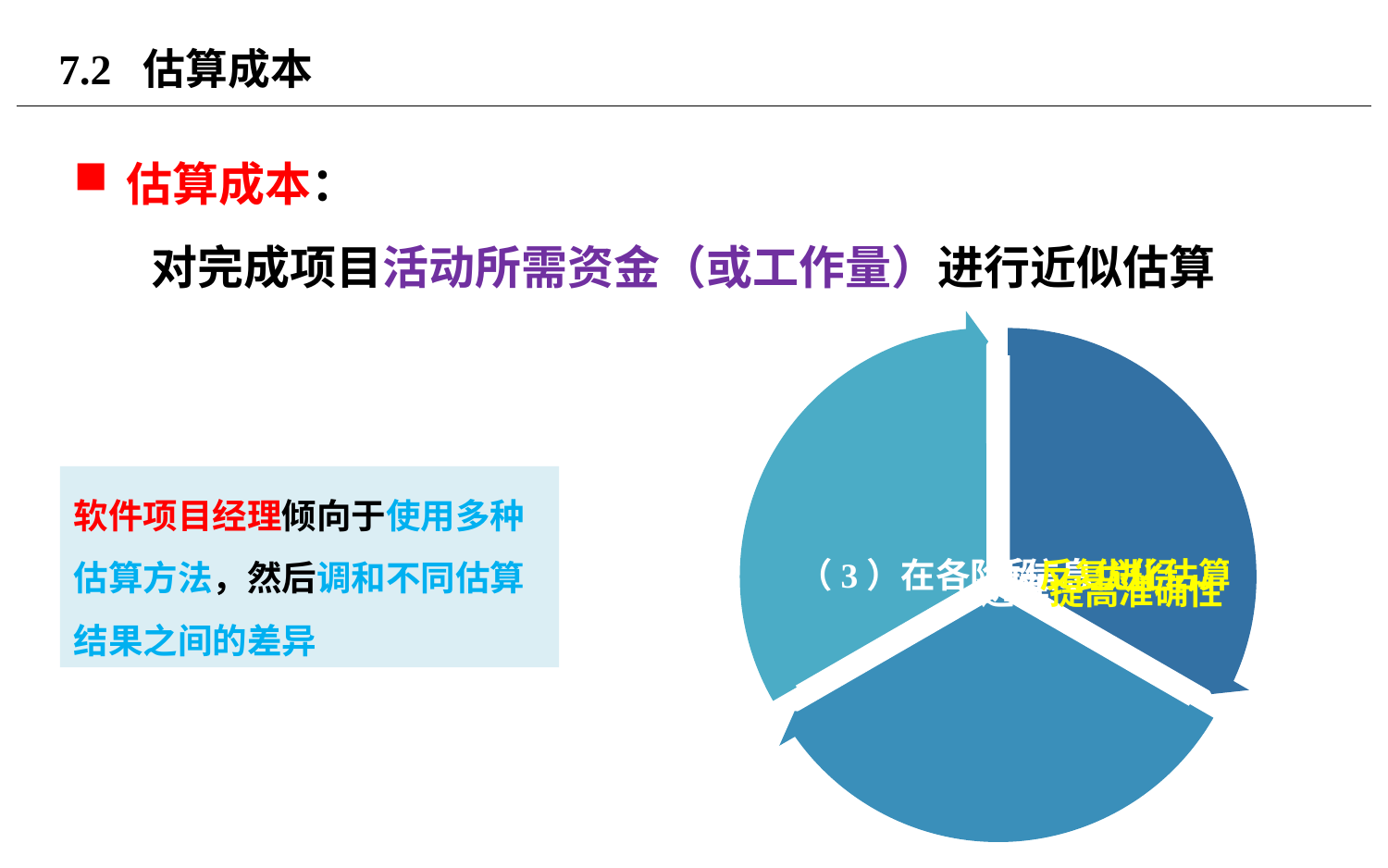

# 7.2  估算成本
估算成本：
对完成项目活动所需资金（或工作量）进行近似估算

（1）根据新近信息优化估算
（2）随项目进展提高准确性
（3）在各阶段反复进行
软件项目经理倾向于使用多种估算方法，然后调和不同估算结果之间的差异